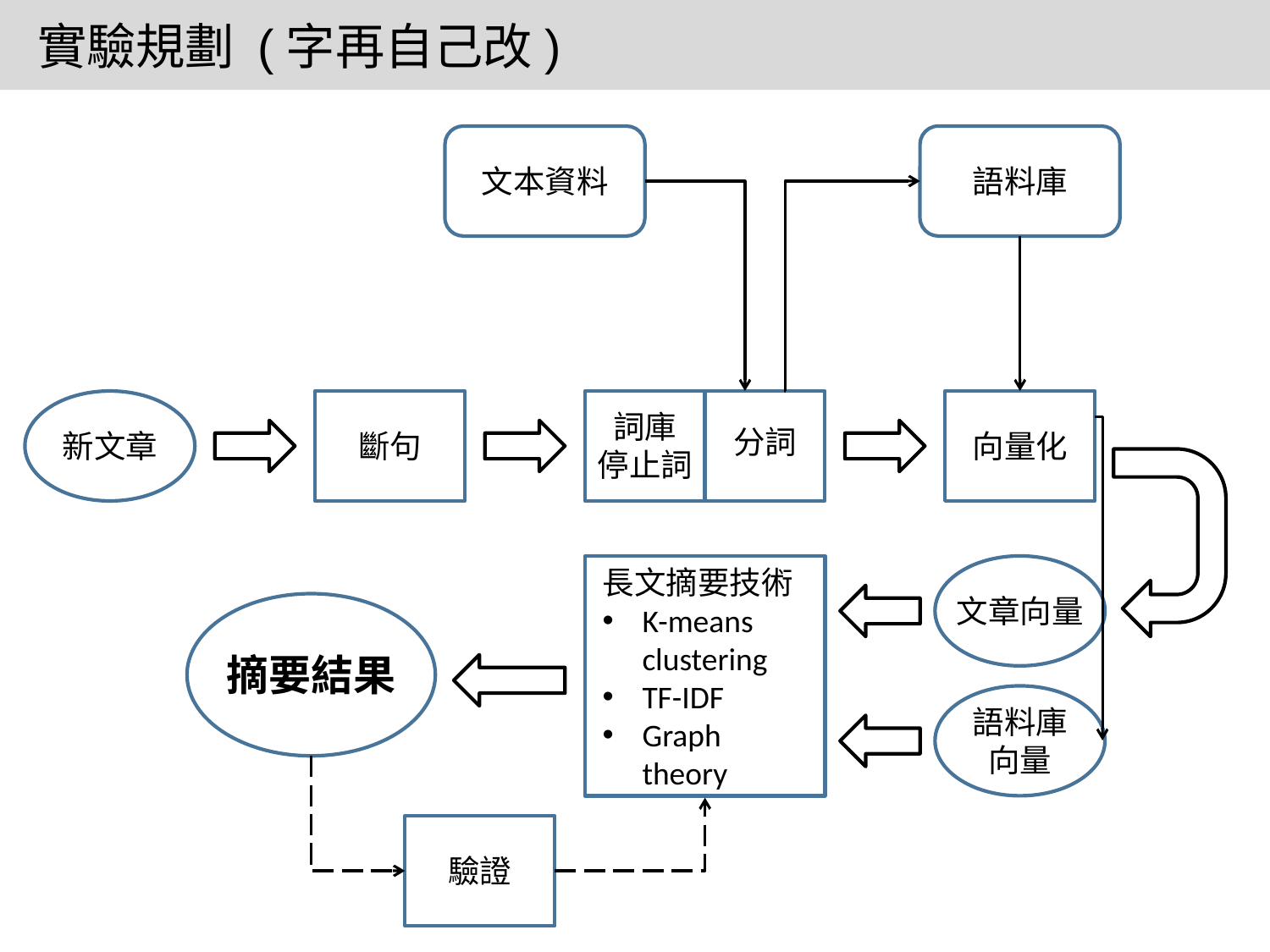

# 實驗規劃 (字再自己改)

語料庫

文本資料

詞庫
停止詞
分詞

新文章

斷句
向量化

文章向量

長文摘要技術
K-means clustering
TF-IDF
Graph theory

摘要結果

語料庫
向量

驗證